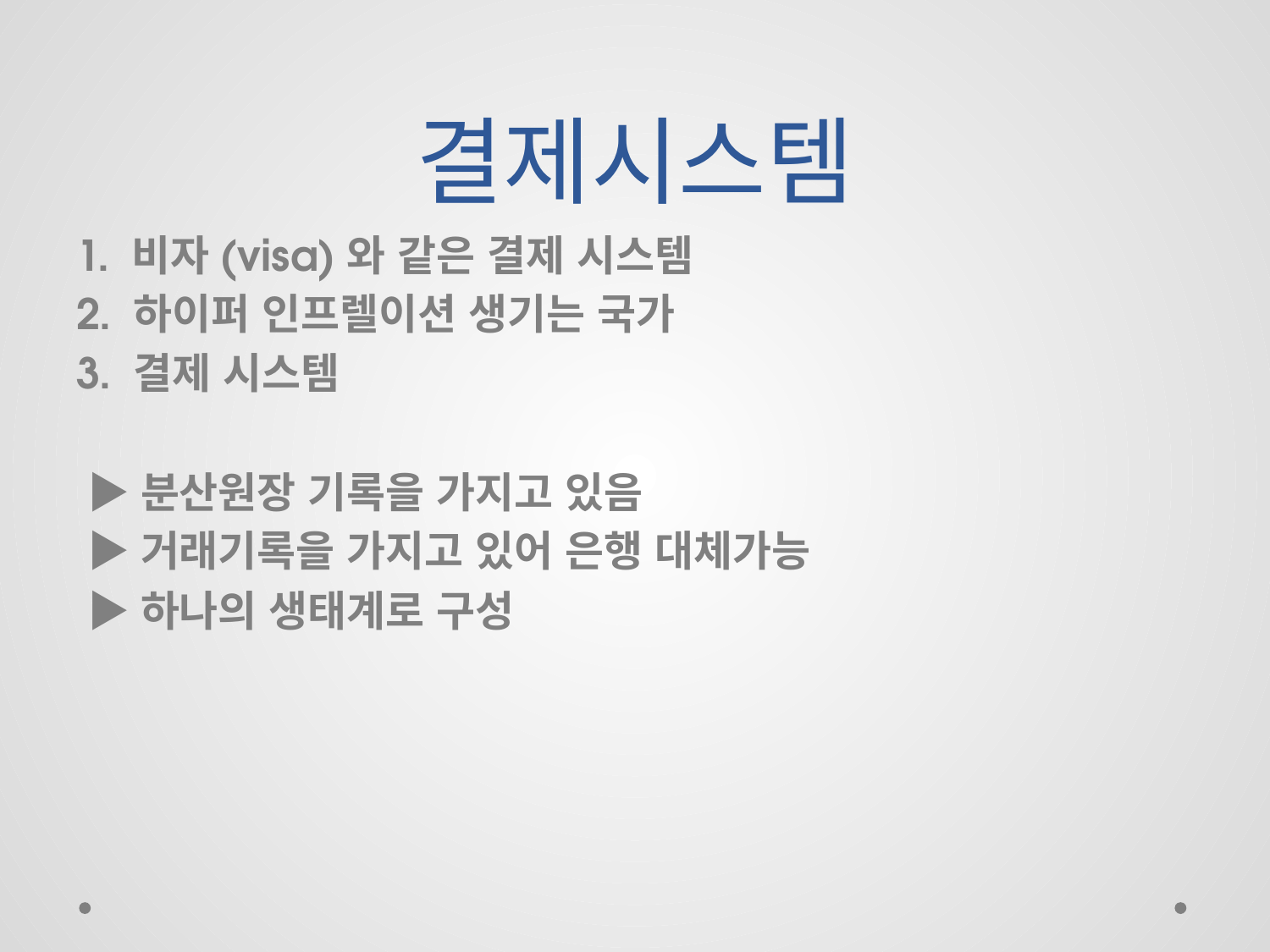

# 결제시스템
1. 비자(visa)와 같은 결제 시스템
2. 하이퍼 인프렐이션 생기는 국가
3. 결제 시스템

 ▶분산원장 기록을 가지고 있음
 ▶거래기록을 가지고 있어 은행 대체가능
 ▶하나의 생태계로 구성